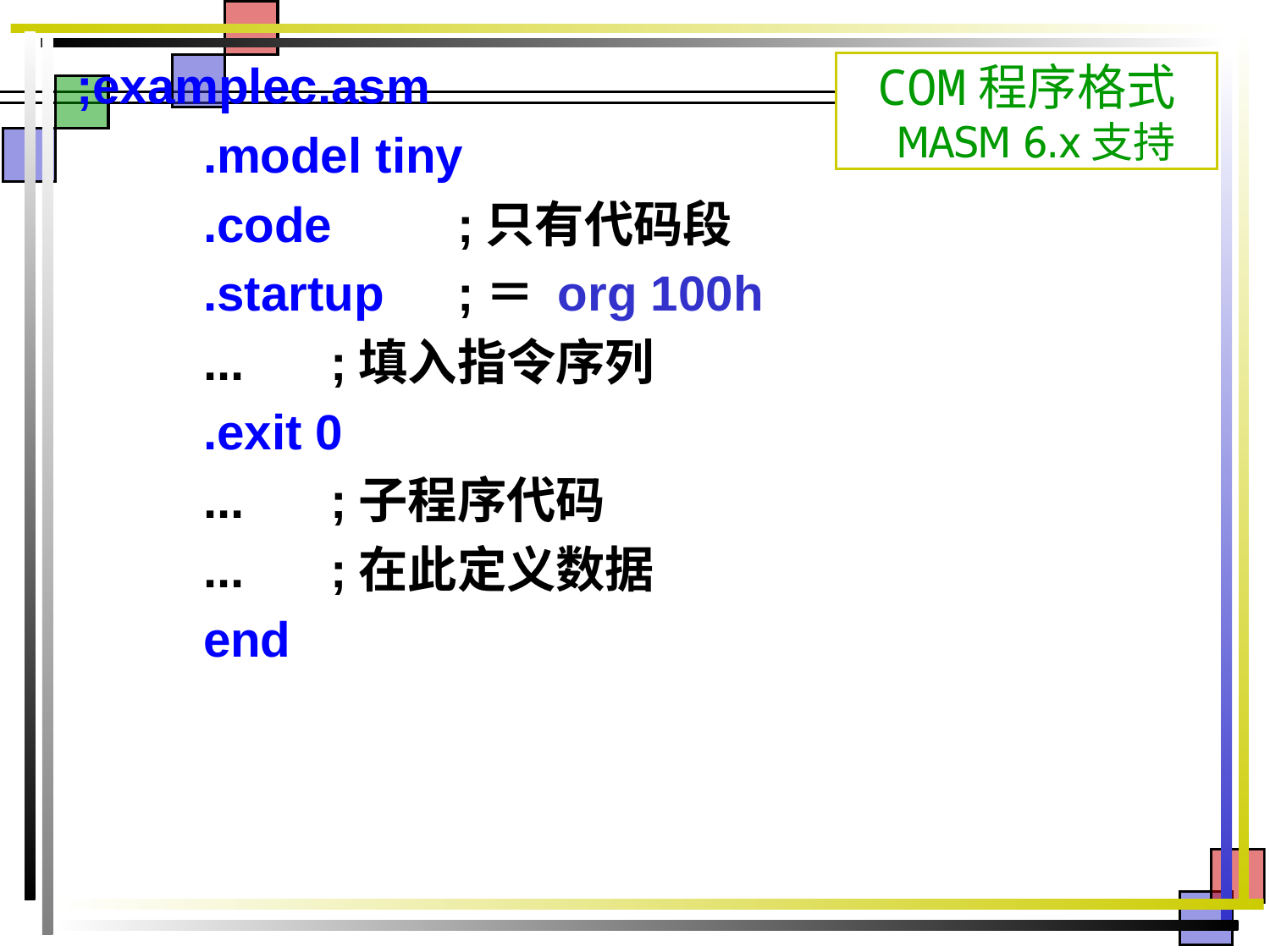

;examplec.asm
	.model tiny
	.code	;只有代码段
	.startup	;＝ org 100h
	...	;填入指令序列
	.exit 0
	...	;子程序代码
	...	;在此定义数据
	end
# COM程序格式 MASM 6.x支持